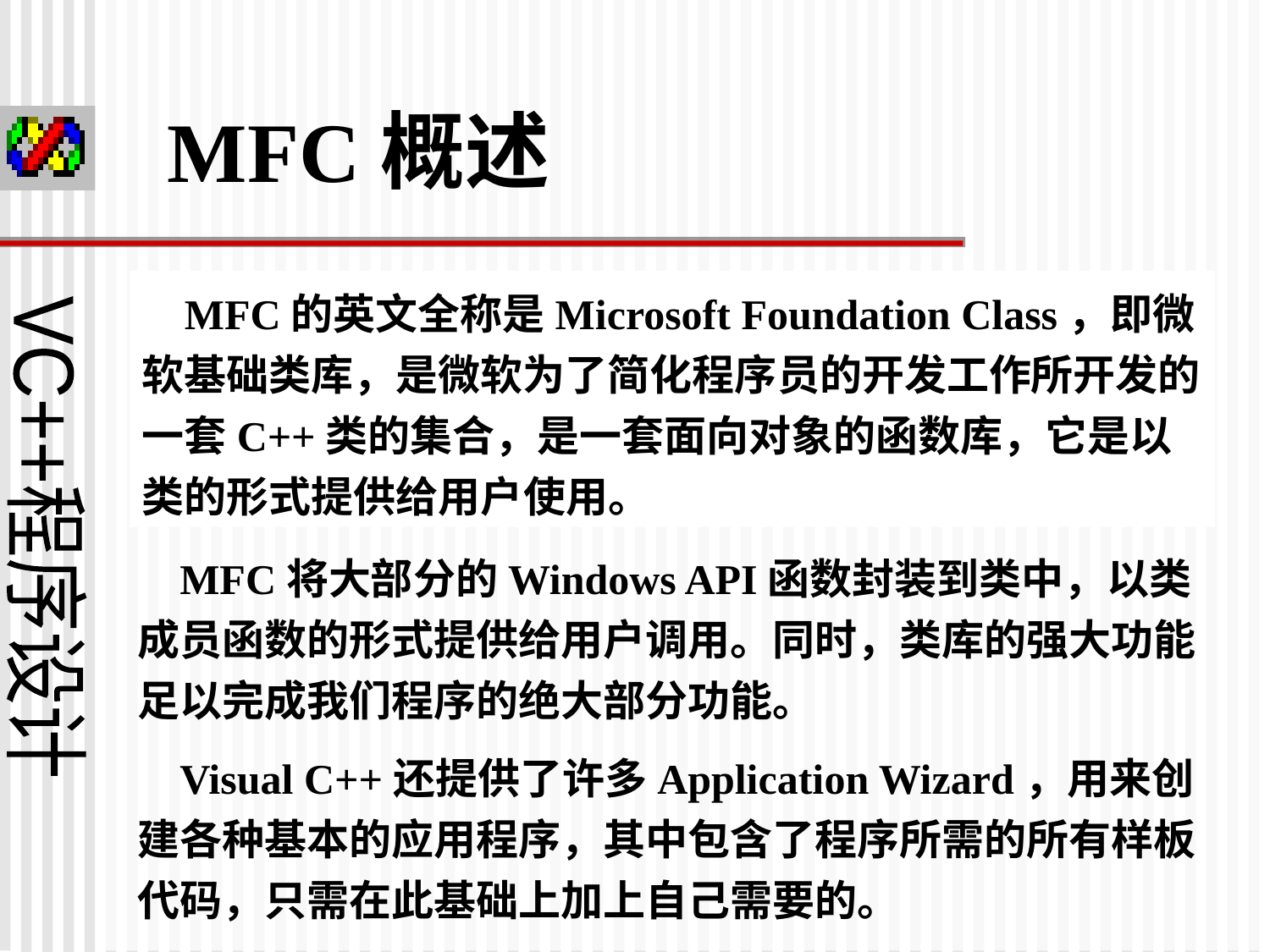

MFC概述
    MFC的英文全称是Microsoft Foundation Class，即微软基础类库，是微软为了简化程序员的开发工作所开发的一套C++类的集合，是一套面向对象的函数库，它是以类的形式提供给用户使用。
    MFC将大部分的Windows API函数封装到类中，以类成员函数的形式提供给用户调用。同时，类库的强大功能足以完成我们程序的绝大部分功能。
    Visual C++还提供了许多Application Wizard，用来创建各种基本的应用程序，其中包含了程序所需的所有样板代码，只需在此基础上加上自己需要的。